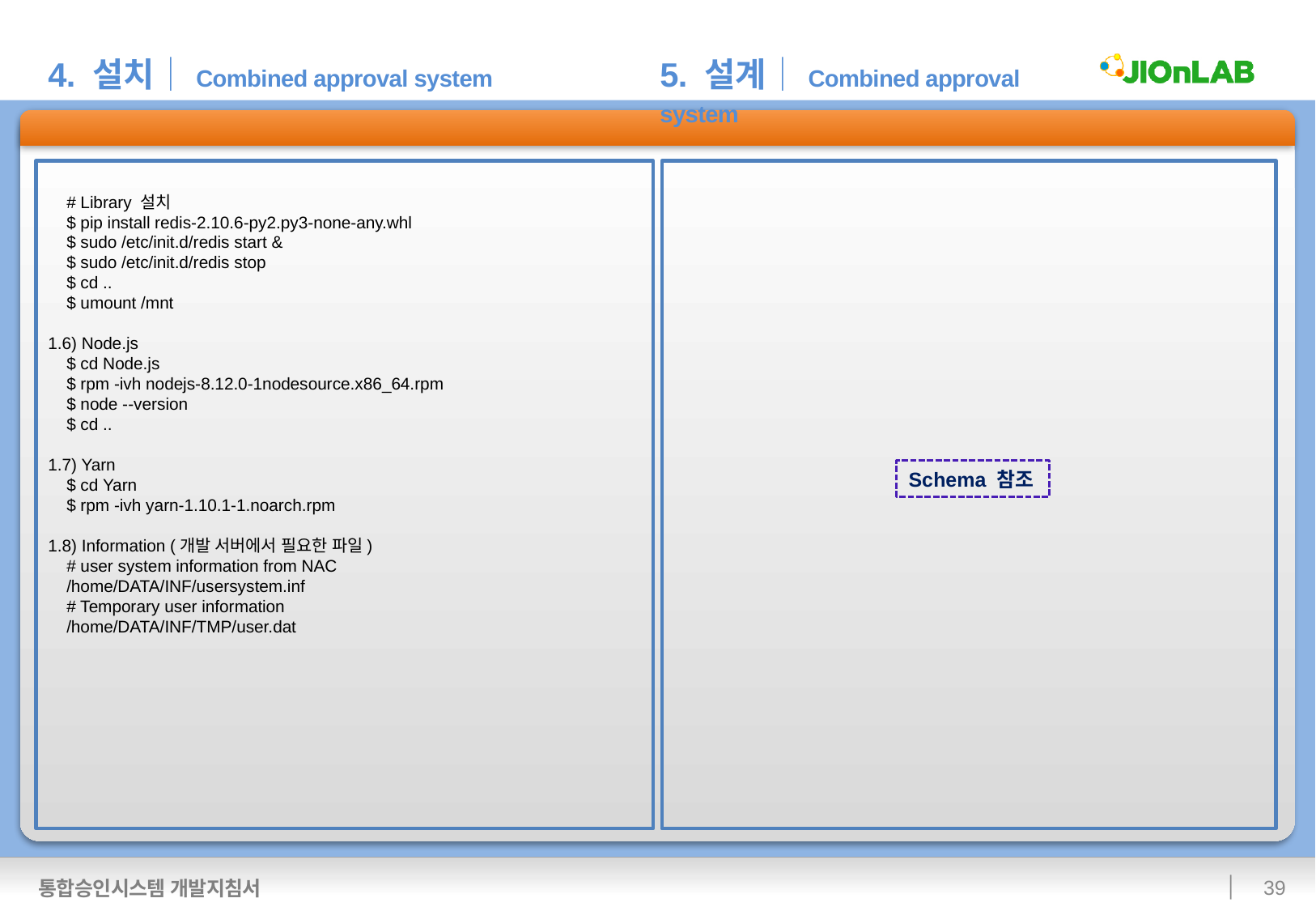

4. 설치│Combined approval system
5. 설계│Combined approval system

통합승인시스템 설치 / 설계

    # Library 설치
    $ pip install redis-2.10.6-py2.py3-none-any.whl
    $ sudo /etc/init.d/redis start &
    $ sudo /etc/init.d/redis stop
    $ cd ..
    $ umount /mnt

1.6) Node.js
    $ cd Node.js
    $ rpm -ivh nodejs-8.12.0-1nodesource.x86_64.rpm
    $ node --version
    $ cd ..

1.7) Yarn
    $ cd Yarn
    $ rpm -ivh yarn-1.10.1-1.noarch.rpm

1.8) Information (개발 서버에서 필요한 파일)
    # user system information from NAC
    /home/DATA/INF/usersystem.inf
    # Temporary user information
    /home/DATA/INF/TMP/user.dat

Schema 참조
 39